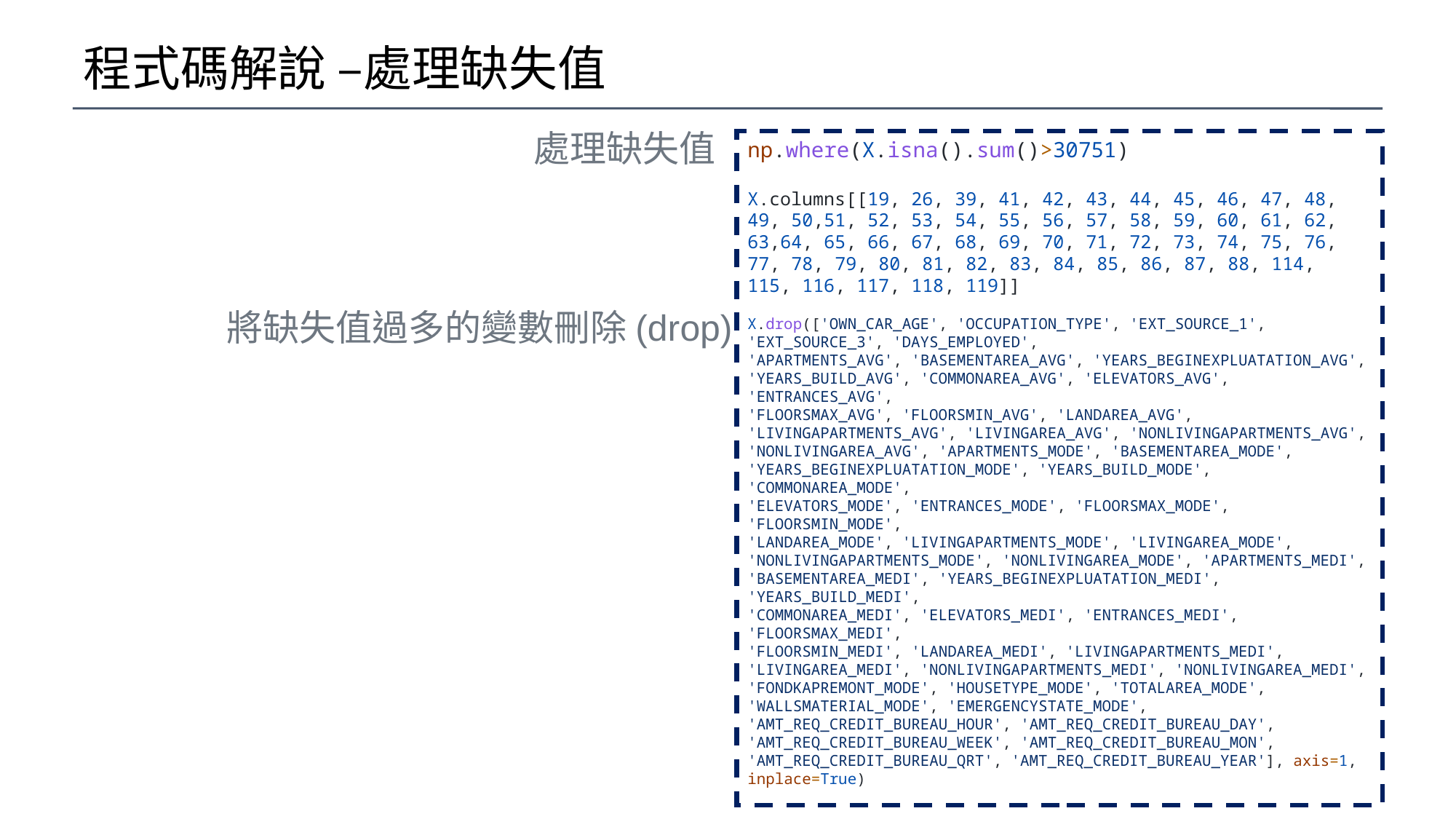

# 程式碼解說 –處理缺失值
處理缺失值

np.where(X.isna().sum()>30751)

X.columns[[19, 26, 39, 41, 42, 43, 44, 45, 46, 47, 48, 49, 50,51, 52, 53, 54, 55, 56, 57, 58, 59, 60, 61, 62, 63,64, 65, 66, 67, 68, 69, 70, 71, 72, 73, 74, 75, 76,
77, 78, 79, 80, 81, 82, 83, 84, 85, 86, 87, 88, 114,
115, 116, 117, 118, 119]]

X.drop(['OWN_CAR_AGE', 'OCCUPATION_TYPE', 'EXT_SOURCE_1', 'EXT_SOURCE_3', 'DAYS_EMPLOYED',
'APARTMENTS_AVG', 'BASEMENTAREA_AVG', 'YEARS_BEGINEXPLUATATION_AVG',
'YEARS_BUILD_AVG', 'COMMONAREA_AVG', 'ELEVATORS_AVG', 'ENTRANCES_AVG',
'FLOORSMAX_AVG', 'FLOORSMIN_AVG', 'LANDAREA_AVG',
'LIVINGAPARTMENTS_AVG', 'LIVINGAREA_AVG', 'NONLIVINGAPARTMENTS_AVG',
'NONLIVINGAREA_AVG', 'APARTMENTS_MODE', 'BASEMENTAREA_MODE',
'YEARS_BEGINEXPLUATATION_MODE', 'YEARS_BUILD_MODE', 'COMMONAREA_MODE',
'ELEVATORS_MODE', 'ENTRANCES_MODE', 'FLOORSMAX_MODE', 'FLOORSMIN_MODE',
'LANDAREA_MODE', 'LIVINGAPARTMENTS_MODE', 'LIVINGAREA_MODE',
'NONLIVINGAPARTMENTS_MODE', 'NONLIVINGAREA_MODE', 'APARTMENTS_MEDI',
'BASEMENTAREA_MEDI', 'YEARS_BEGINEXPLUATATION_MEDI', 'YEARS_BUILD_MEDI',
'COMMONAREA_MEDI', 'ELEVATORS_MEDI', 'ENTRANCES_MEDI', 'FLOORSMAX_MEDI',
'FLOORSMIN_MEDI', 'LANDAREA_MEDI', 'LIVINGAPARTMENTS_MEDI',
'LIVINGAREA_MEDI', 'NONLIVINGAPARTMENTS_MEDI', 'NONLIVINGAREA_MEDI',
'FONDKAPREMONT_MODE', 'HOUSETYPE_MODE', 'TOTALAREA_MODE',
'WALLSMATERIAL_MODE', 'EMERGENCYSTATE_MODE',
'AMT_REQ_CREDIT_BUREAU_HOUR', 'AMT_REQ_CREDIT_BUREAU_DAY',
'AMT_REQ_CREDIT_BUREAU_WEEK', 'AMT_REQ_CREDIT_BUREAU_MON',
'AMT_REQ_CREDIT_BUREAU_QRT', 'AMT_REQ_CREDIT_BUREAU_YEAR'], axis=1, inplace=True)

將缺失值過多的變數刪除(drop)